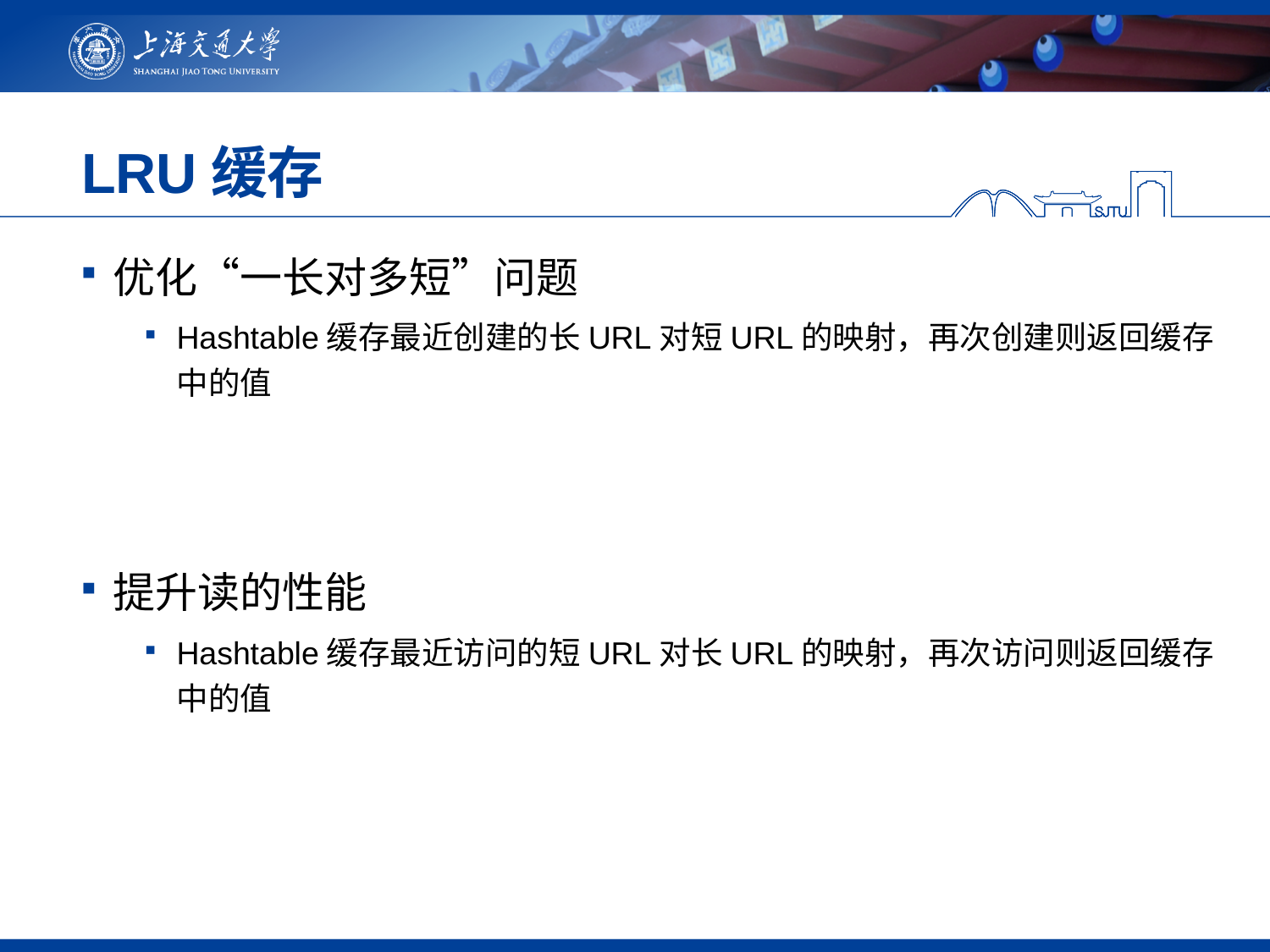

# LRU缓存
优化“一长对多短”问题
Hashtable缓存最近创建的长URL对短URL的映射，再次创建则返回缓存中的值

提升读的性能
Hashtable缓存最近访问的短URL对长URL的映射，再次访问则返回缓存中的值